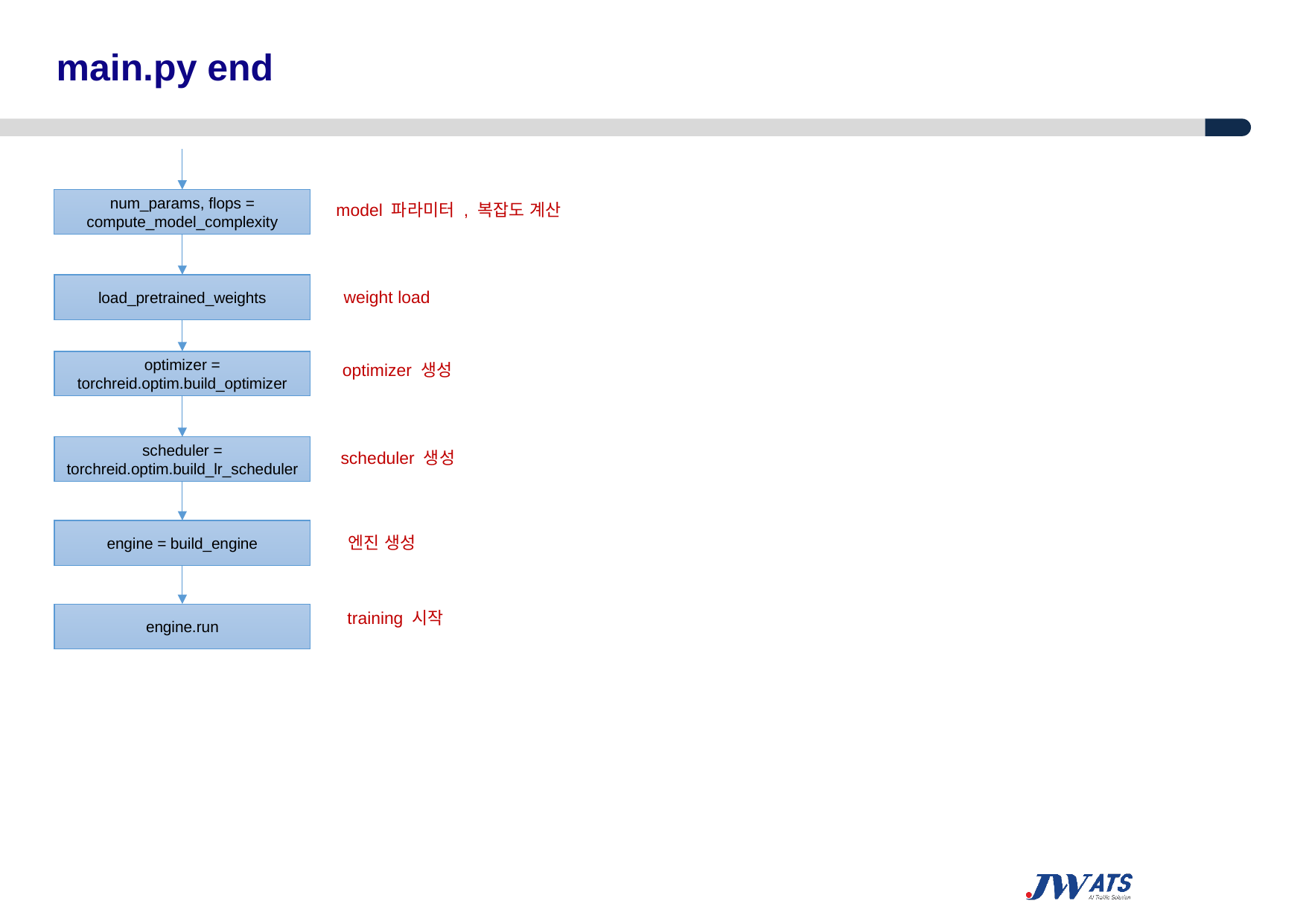

main.py end
num_params, flops = compute_model_complexity
model 파라미터 , 복잡도 계산
load_pretrained_weights
weight load
optimizer = torchreid.optim.build_optimizer
optimizer 생성
scheduler = torchreid.optim.build_lr_scheduler
scheduler 생성
engine = build_engine
엔진 생성
training 시작
engine.run